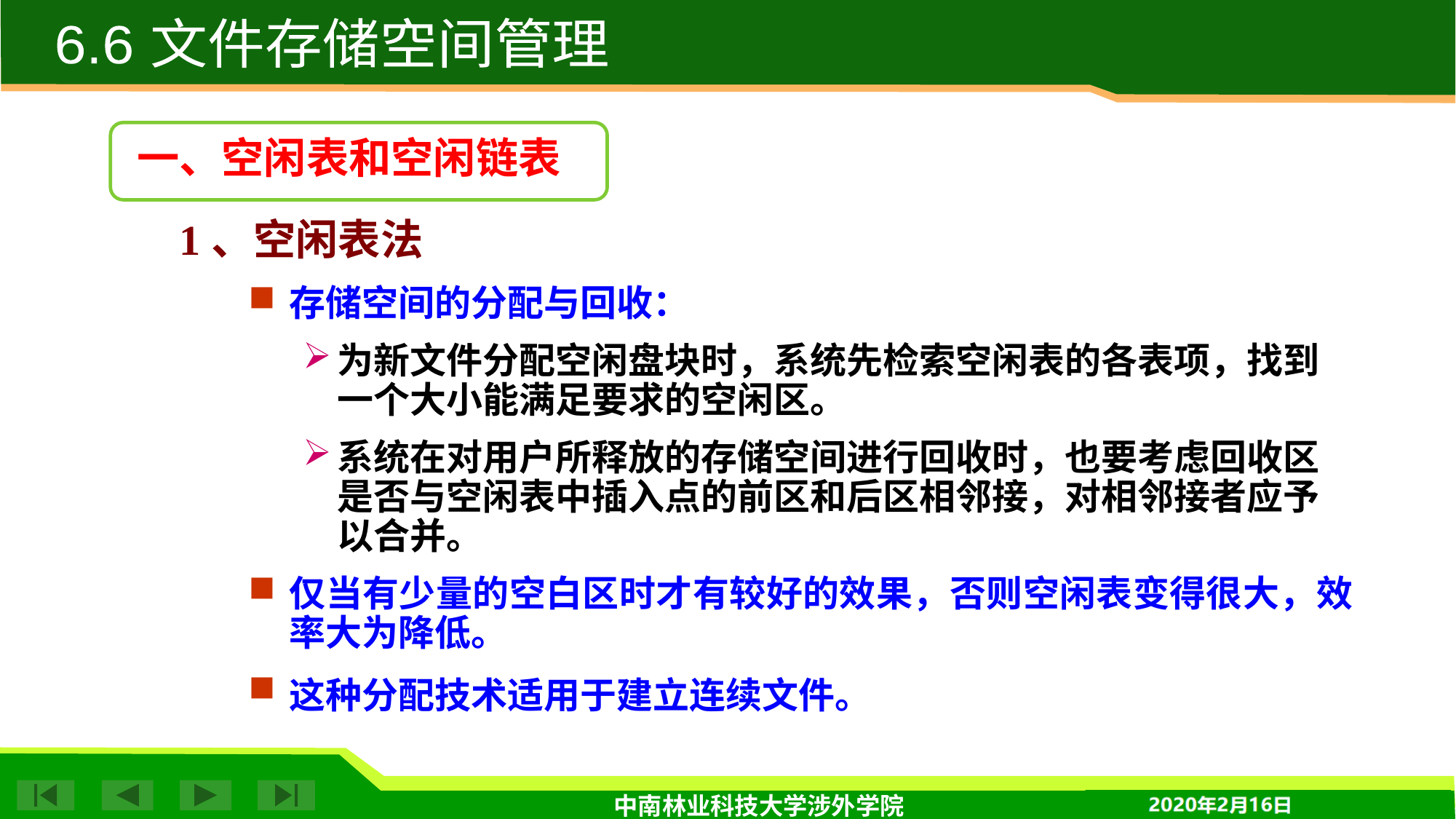

6.6 文件存储空间管理

一、空闲表和空闲链表
1、空闲表法
存储空间的分配与回收：
为新文件分配空闲盘块时，系统先检索空闲表的各表项，找到一个大小能满足要求的空闲区。
系统在对用户所释放的存储空间进行回收时，也要考虑回收区是否与空闲表中插入点的前区和后区相邻接，对相邻接者应予以合并。
仅当有少量的空白区时才有较好的效果，否则空闲表变得很大，效率大为降低。
这种分配技术适用于建立连续文件。